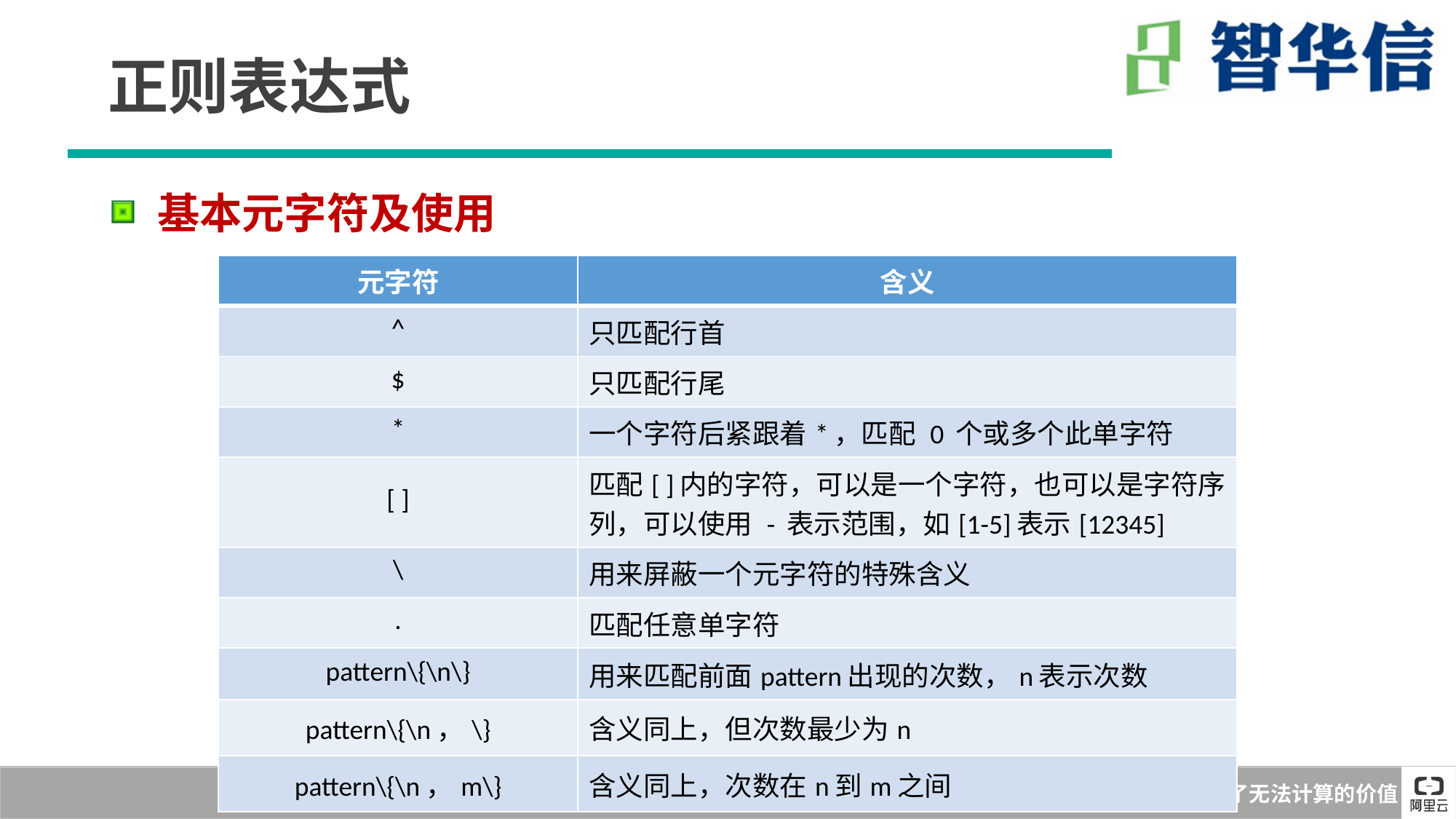

正则表达式
 基本元字符及使用
| 元字符 | 含义 |
| --- | --- |
| ^ | 只匹配行首 |
| $ | 只匹配行尾 |
| \* | 一个字符后紧跟着\*，匹配 0 个或多个此单字符 |
| [ ] | 匹配[ ]内的字符，可以是一个字符，也可以是字符序列，可以使用 - 表示范围，如[1-5]表示[12345] |
| \ | 用来屏蔽一个元字符的特殊含义 |
| . | 匹配任意单字符 |
| pattern\{\n\} | 用来匹配前面pattern出现的次数，n表示次数 |
| pattern\{\n，\} | 含义同上，但次数最少为n |
| pattern\{\n，m\} | 含义同上，次数在n到m之间 |